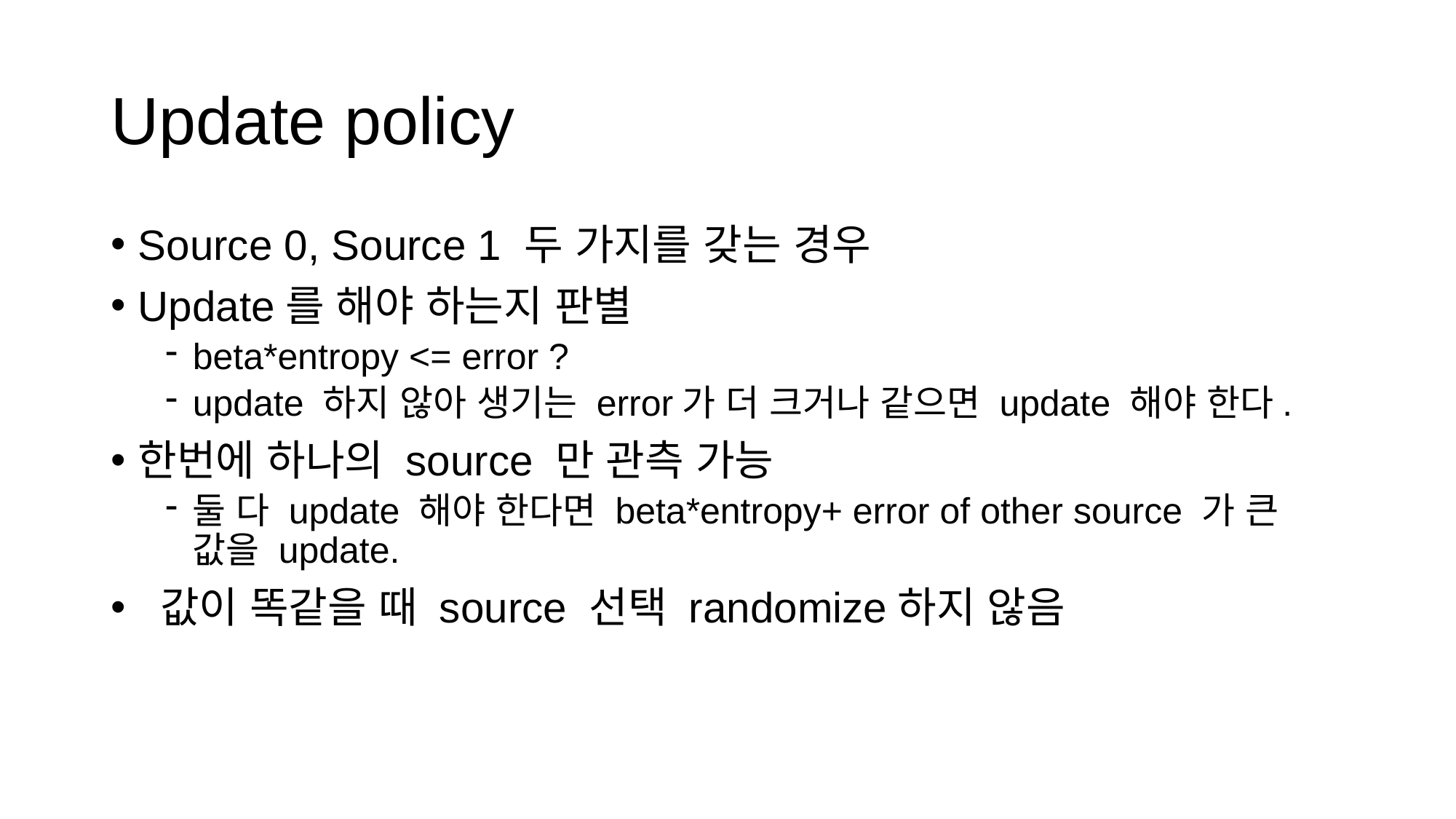

# Update policy
Source 0, Source 1 두 가지를 갖는 경우
Update를 해야 하는지 판별
beta*entropy <= error ?
update 하지 않아 생기는 error가 더 크거나 같으면 update 해야 한다.
한번에 하나의 source 만 관측 가능
둘 다 update 해야 한다면 beta*entropy+ error of other source 가 큰 값을 update.
 값이 똑같을 때 source 선택 randomize하지 않음